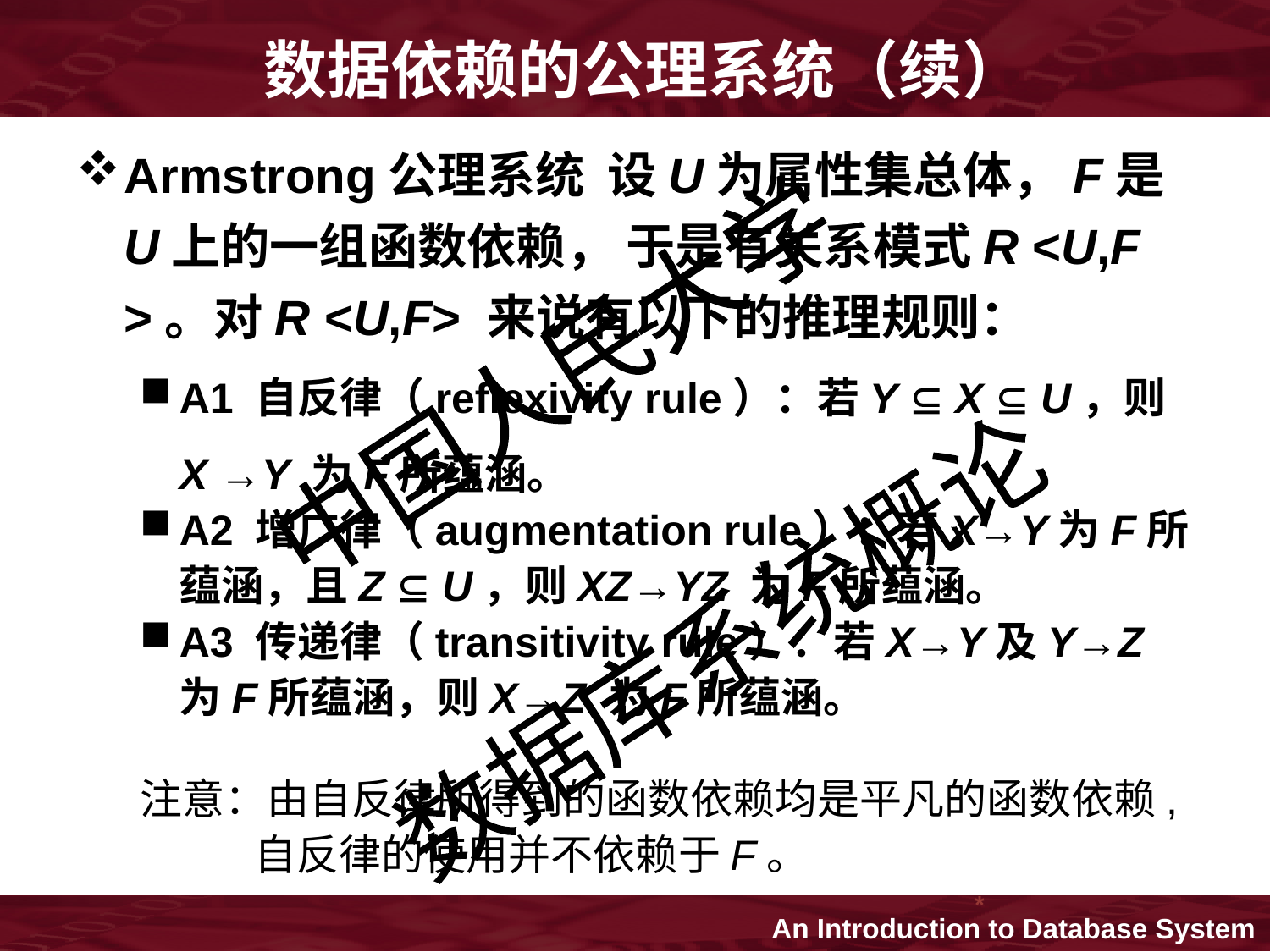

数据依赖的公理系统（续）
Armstrong公理系统  设U为属性集总体，F是U上的一组函数依赖， 于是有关系模式R <U,F >。对R <U,F> 来说有以下的推理规则：
A1 自反律（reflexivity rule）：若Y ⊆ X ⊆ U，则X →Y 为F所蕴涵。
A2 增广律（augmentation rule）：若X→Y为F所蕴涵，且Z ⊆ U，则XZ→YZ 为F所蕴涵。
A3 传递律（transitivity rule）：若X→Y及Y→Z为F所蕴涵，则X→Z 为F所蕴涵。
注意：由自反律所得到的函数依赖均是平凡的函数依赖,
           自反律的使用并不依赖于F。

*